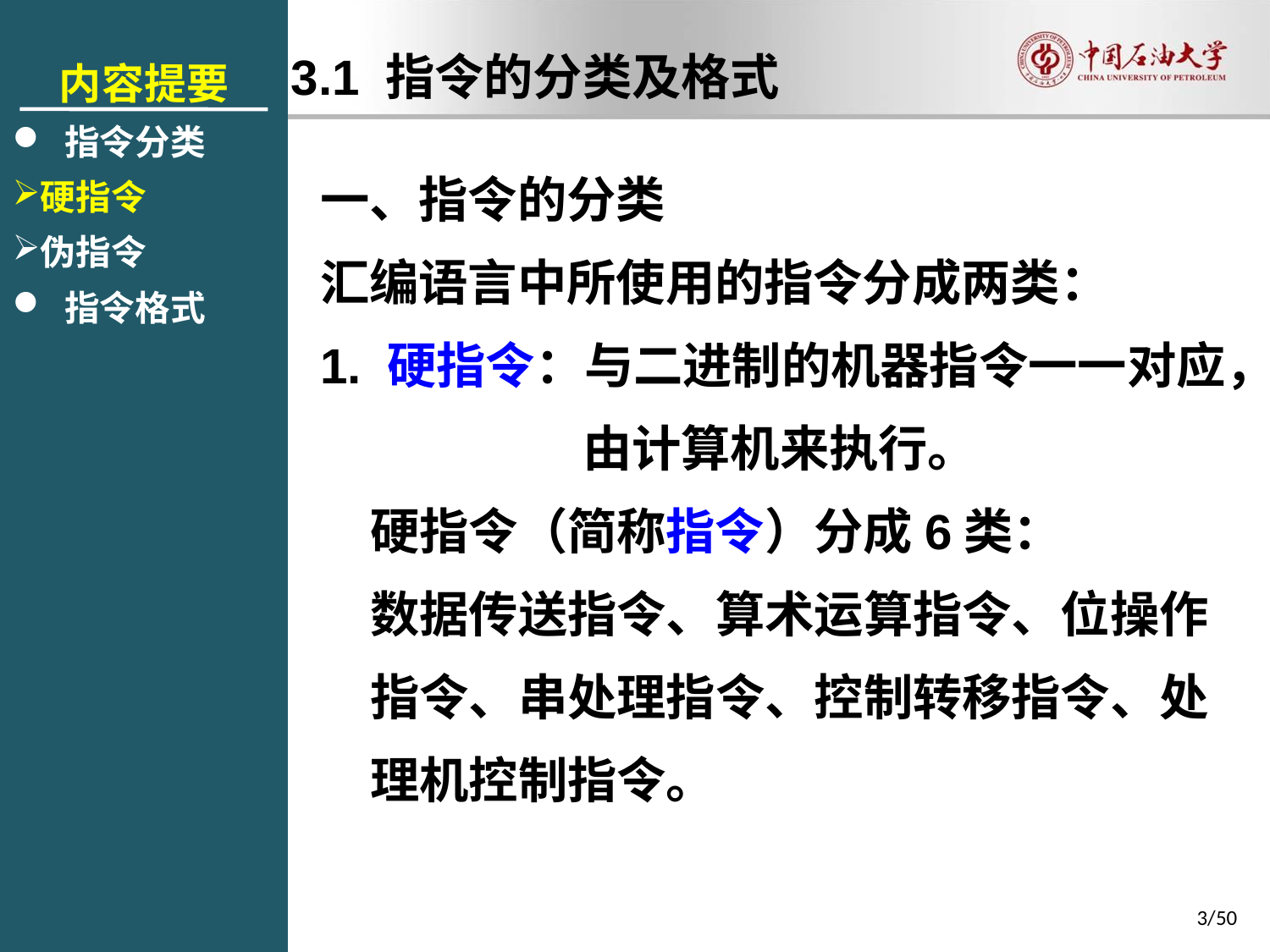

内容提要
 指令分类
硬指令
伪指令
 指令格式
3.1 指令的分类及格式
一、指令的分类
汇编语言中所使用的指令分成两类：
1. 硬指令：与二进制的机器指令一一对应，由计算机来执行。
硬指令（简称指令）分成6类：
数据传送指令、算术运算指令、位操作指令、串处理指令、控制转移指令、处理机控制指令。
3/50